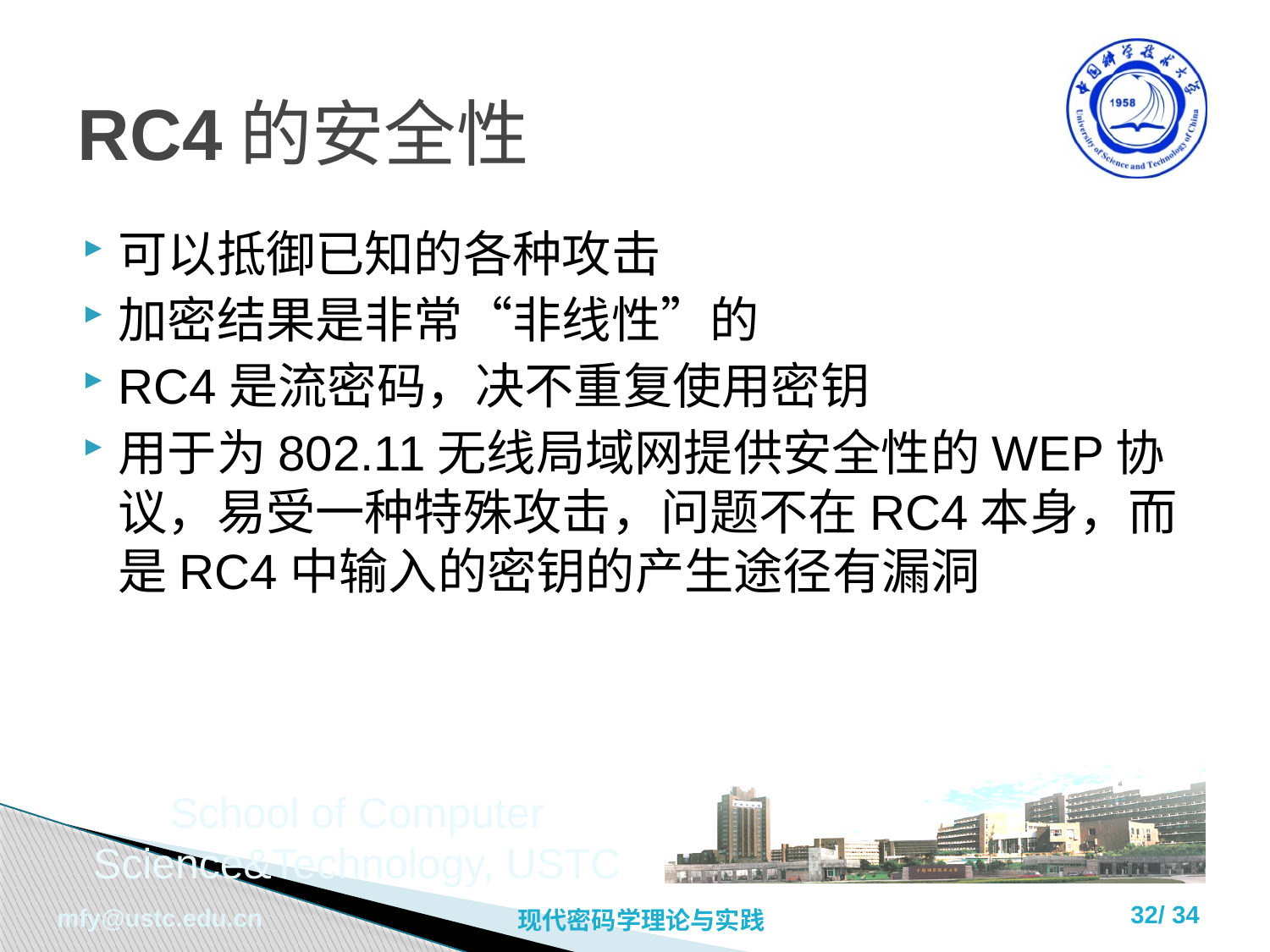

# RC4的安全性
可以抵御已知的各种攻击
加密结果是非常“非线性”的
RC4是流密码，决不重复使用密钥
用于为802.11无线局域网提供安全性的WEP协议，易受一种特殊攻击，问题不在RC4本身，而是RC4中输入的密钥的产生途径有漏洞